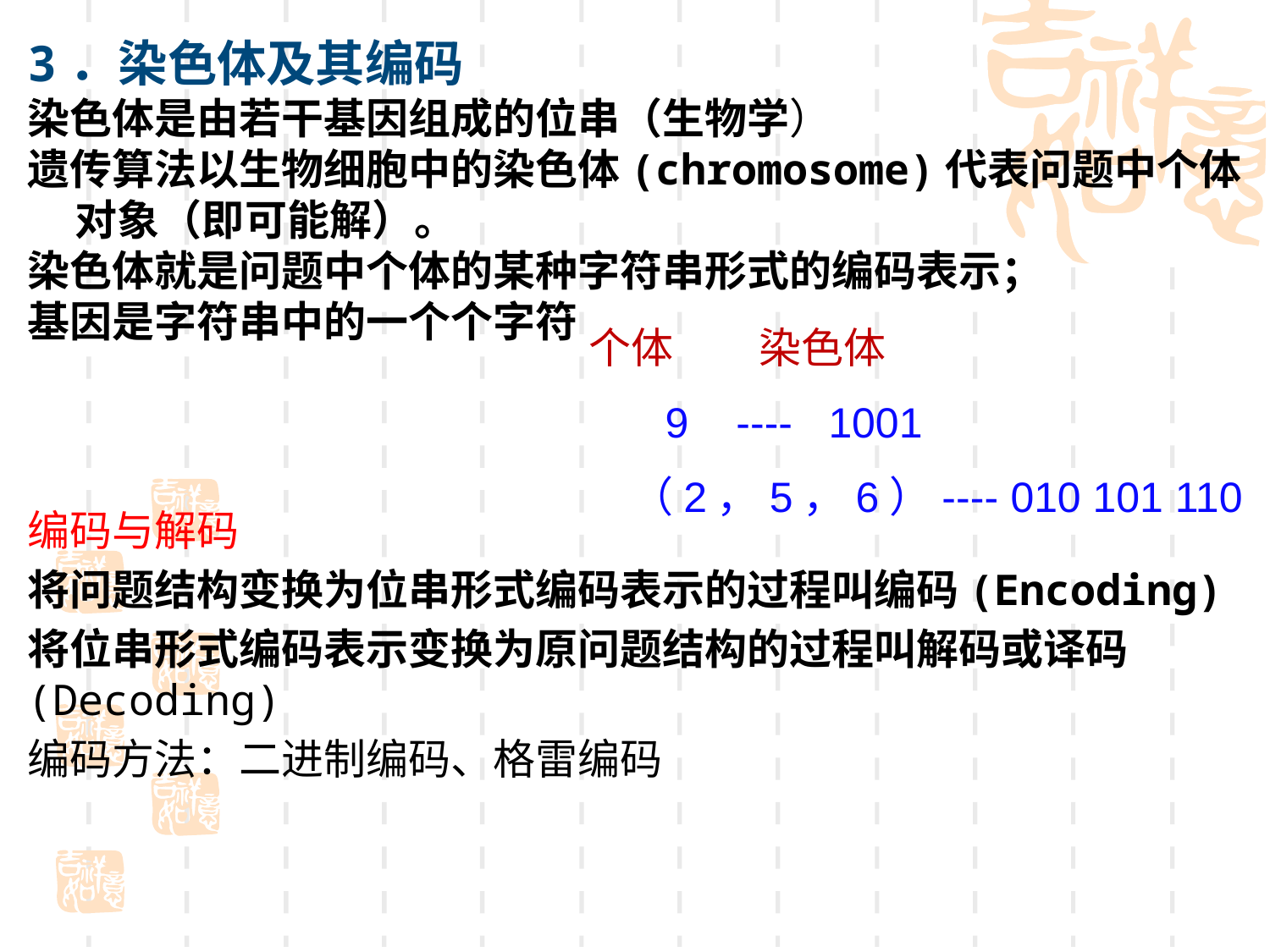

3．染色体及其编码
染色体是由若干基因组成的位串（生物学）
遗传算法以生物细胞中的染色体(chromosome)代表问题中个体对象（即可能解）。
染色体就是问题中个体的某种字符串形式的编码表示；
基因是字符串中的一个个字符

编码与解码
将问题结构变换为位串形式编码表示的过程叫编码(Encoding)
将位串形式编码表示变换为原问题结构的过程叫解码或译码(Decoding)
编码方法：二进制编码、格雷编码

             个体         染色体
               9    ----   1001
              （2，5，6）---- 010 101 110